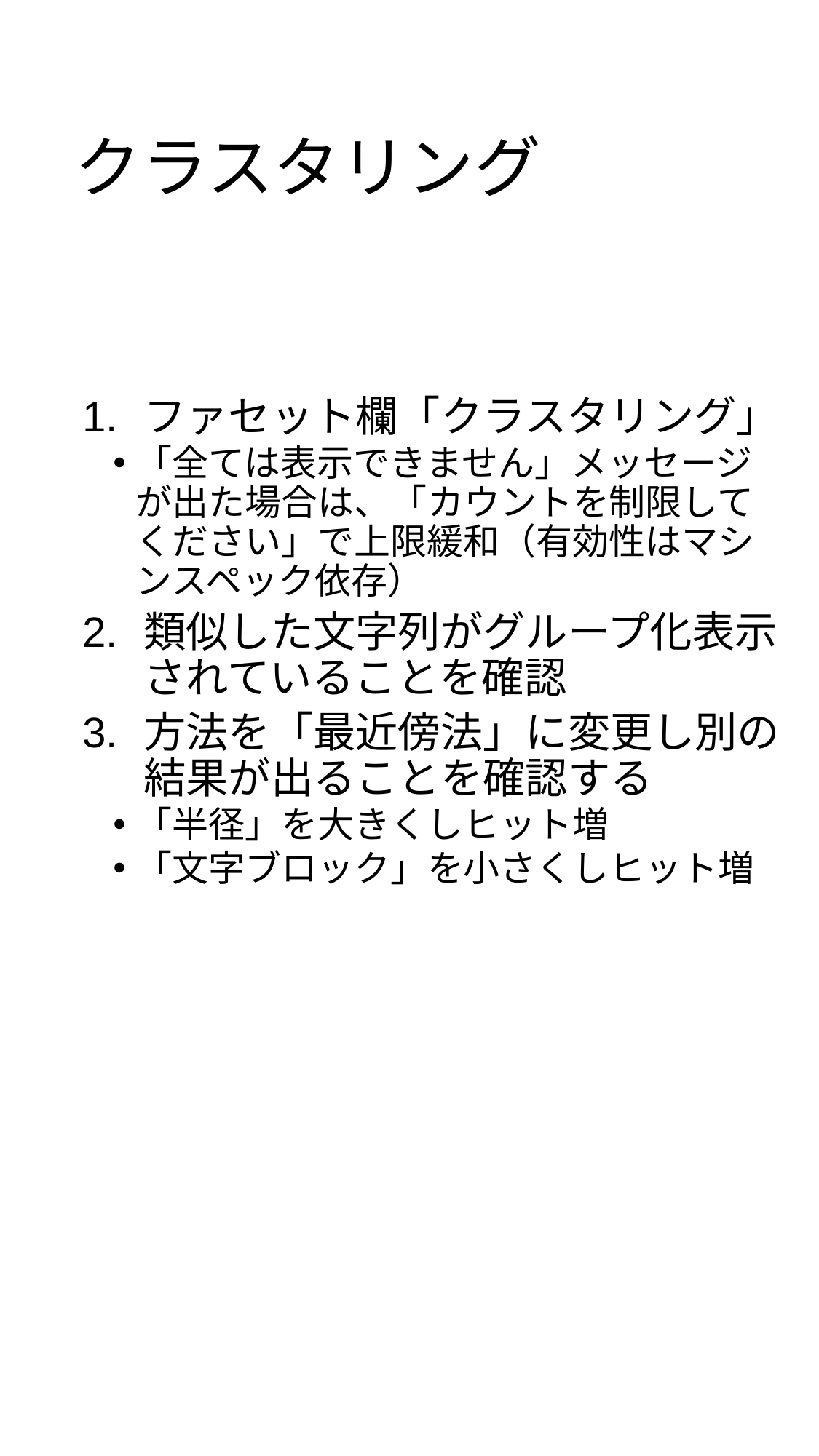

# クラスタリング
ファセット欄「クラスタリング」
「全ては表示できません」メッセージが出た場合は、「カウントを制限してください」で上限緩和（有効性はマシンスペック依存）
類似した文字列がグループ化表示されていることを確認
方法を「最近傍法」に変更し別の結果が出ることを確認する
「半径」を大きくしヒット増
「文字ブロック」を小さくしヒット増